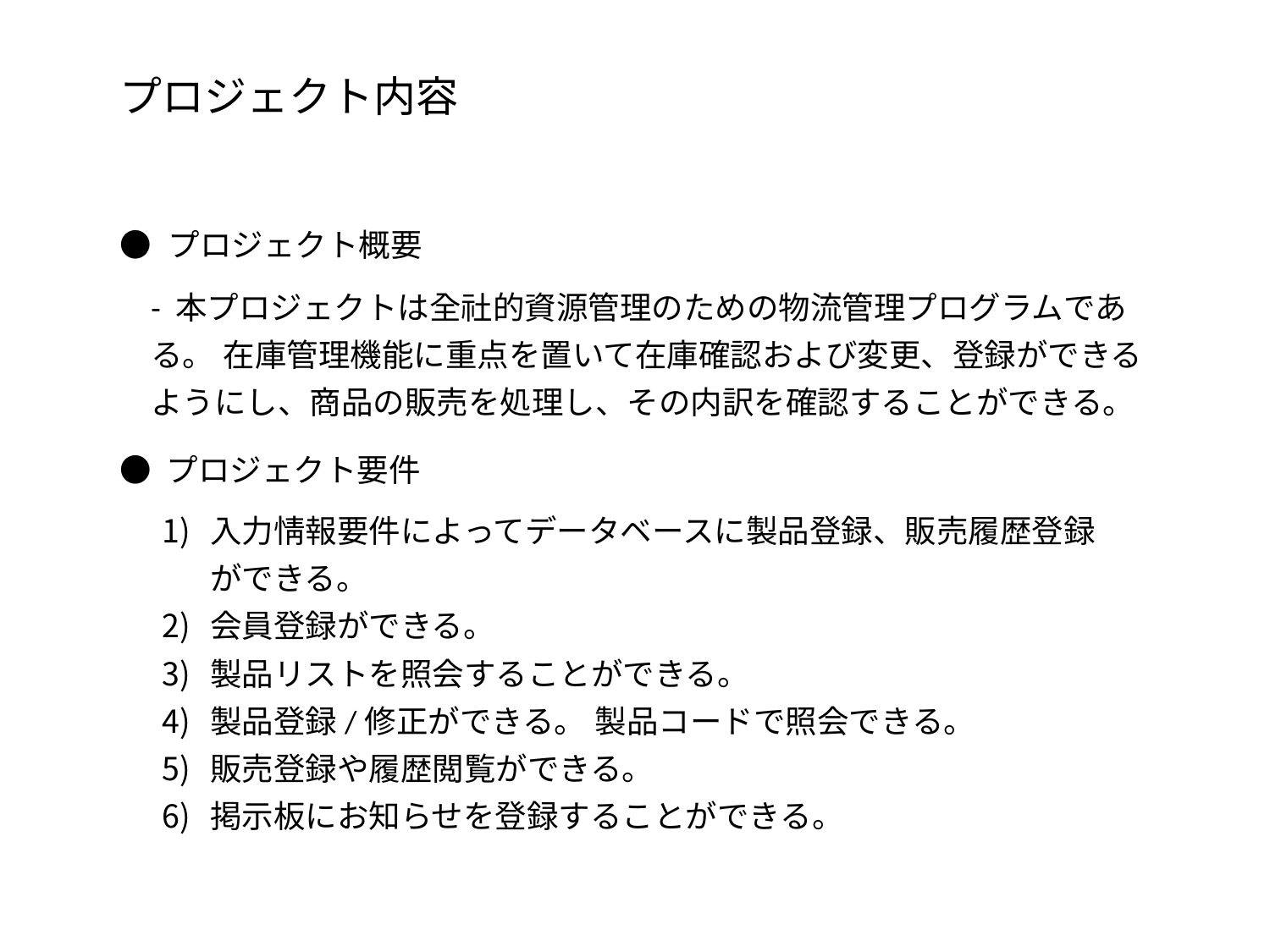

プロジェクト内容
● プロジェクト概要
- 本プロジェクトは全社的資源管理のための物流管理プログラムである。 在庫管理機能に重点を置いて在庫確認および変更、登録ができるようにし、商品の販売を処理し、その内訳を確認することができる。
● プロジェクト要件
入力情報要件によってデータベースに製品登録、販売履歴登録ができる。
会員登録ができる。
製品リストを照会することができる。
製品登録/修正ができる。 製品コードで照会できる。
販売登録や履歴閲覧ができる。
掲示板にお知らせを登録することができる。